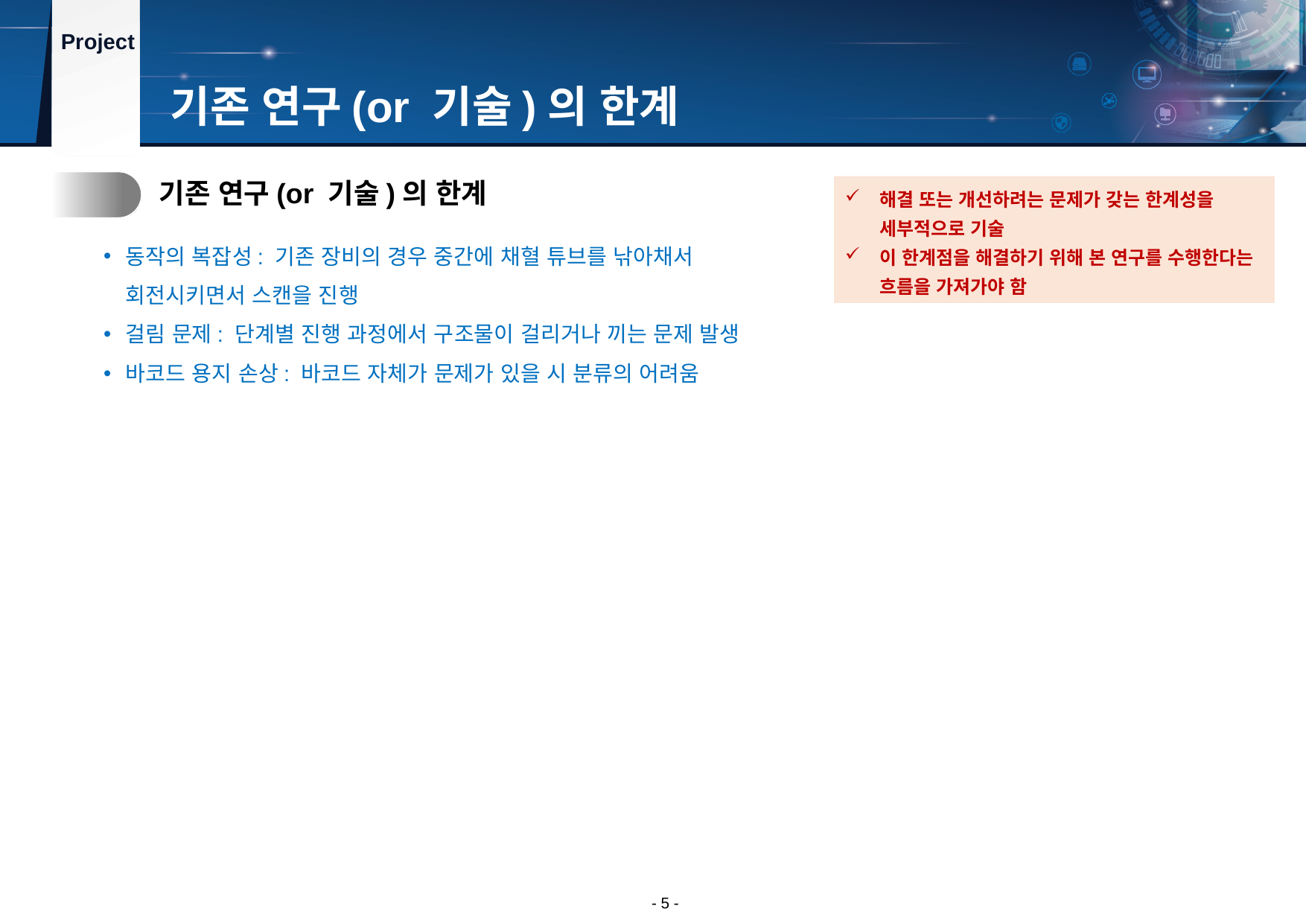

기존 연구(or 기술)의 한계

1.
기존 연구(or 기술)의 한계
해결 또는 개선하려는 문제가 갖는 한계성을 세부적으로 기술
이 한계점을 해결하기 위해 본 연구를 수행한다는 흐름을 가져가야 함
동작의 복잡성: 기존 장비의 경우 중간에 채혈 튜브를 낚아채서 회전시키면서 스캔을 진행
걸림 문제: 단계별 진행 과정에서 구조물이 걸리거나 끼는 문제 발생
바코드 용지 손상: 바코드 자체가 문제가 있을 시 분류의 어려움
- 5 -